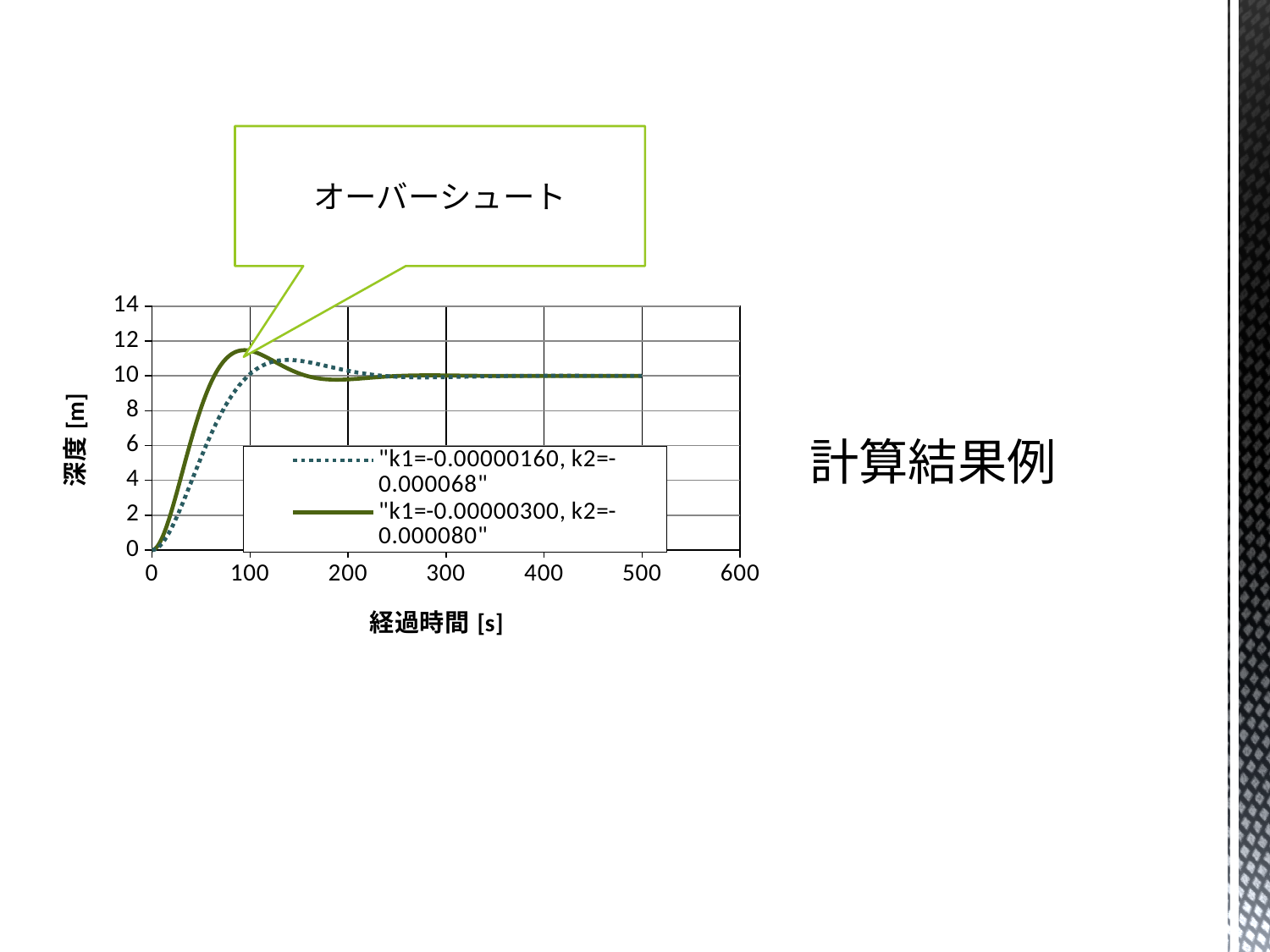

# 計算結果例
オーバーシュート

### Chart

| Category |  |  |
|---|---|---|